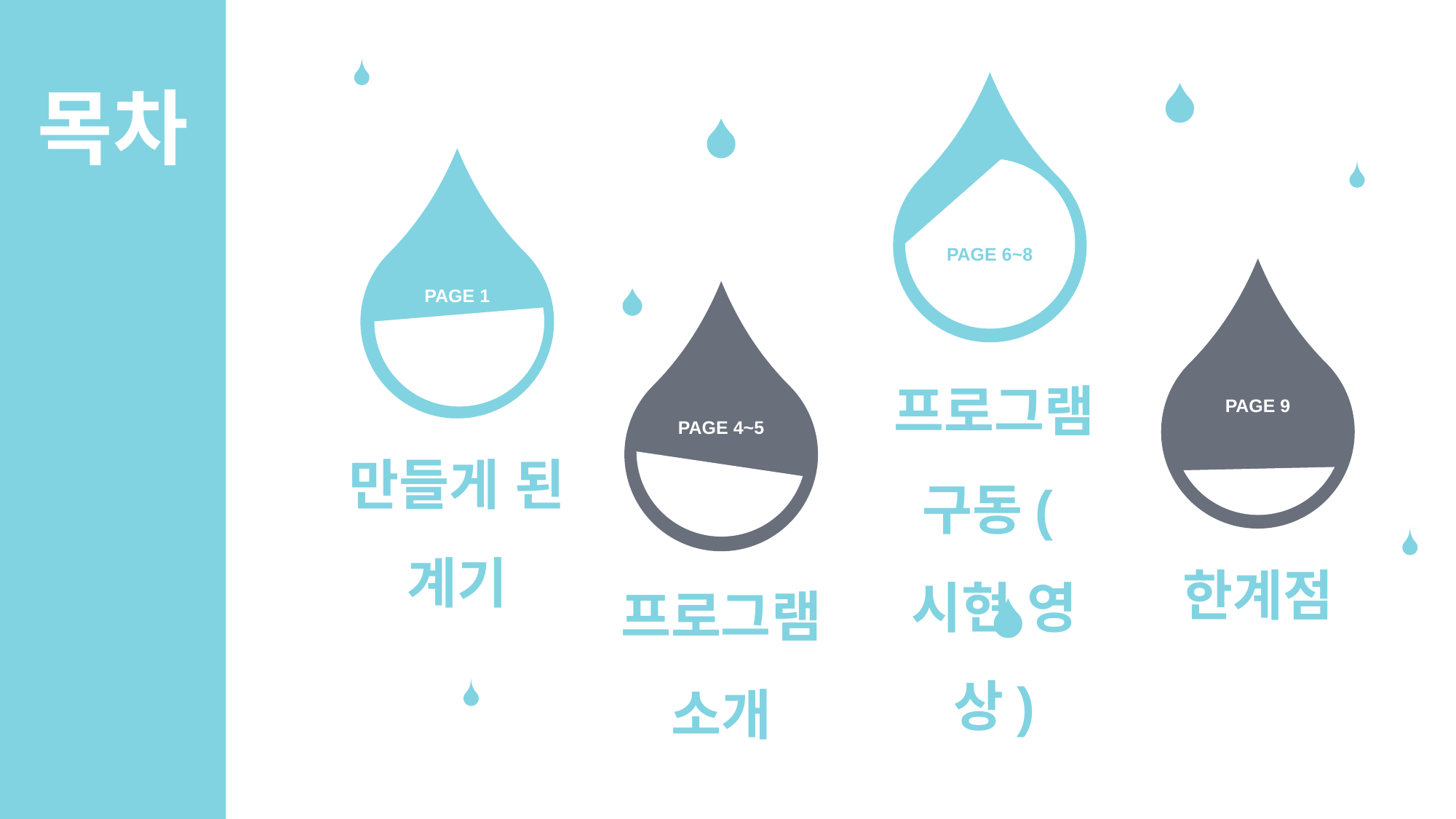

목차

PAGE 6~8

PAGE 1

프로그램
구동(시현 영상)

PAGE 9
PAGE 4~5
만들게 된 계기
한계점

프로그램
소개